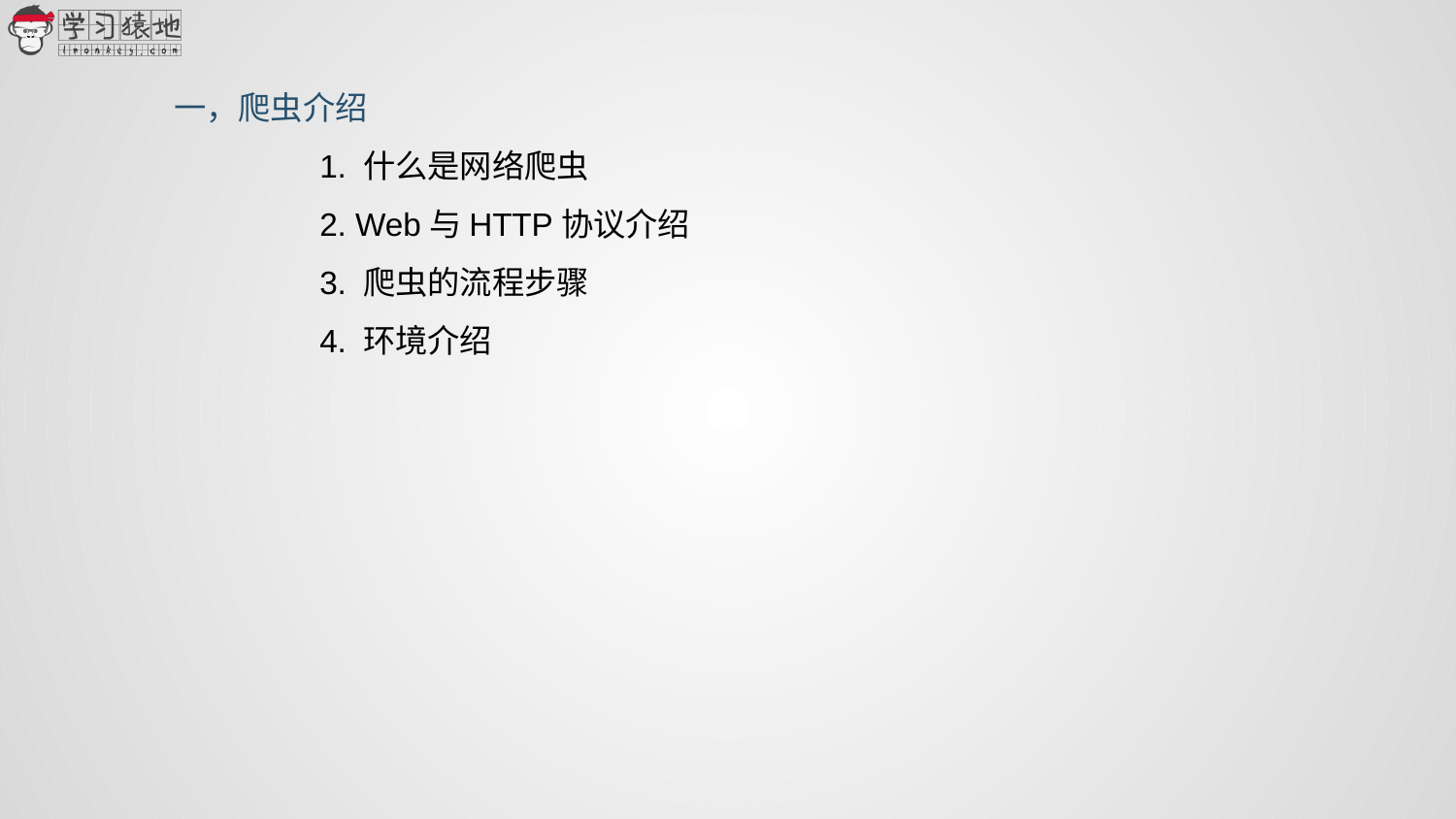

一，爬虫介绍
	1. 什么是网络爬虫
	2. Web与HTTP协议介绍
	3. 爬虫的流程步骤
 	4. 环境介绍